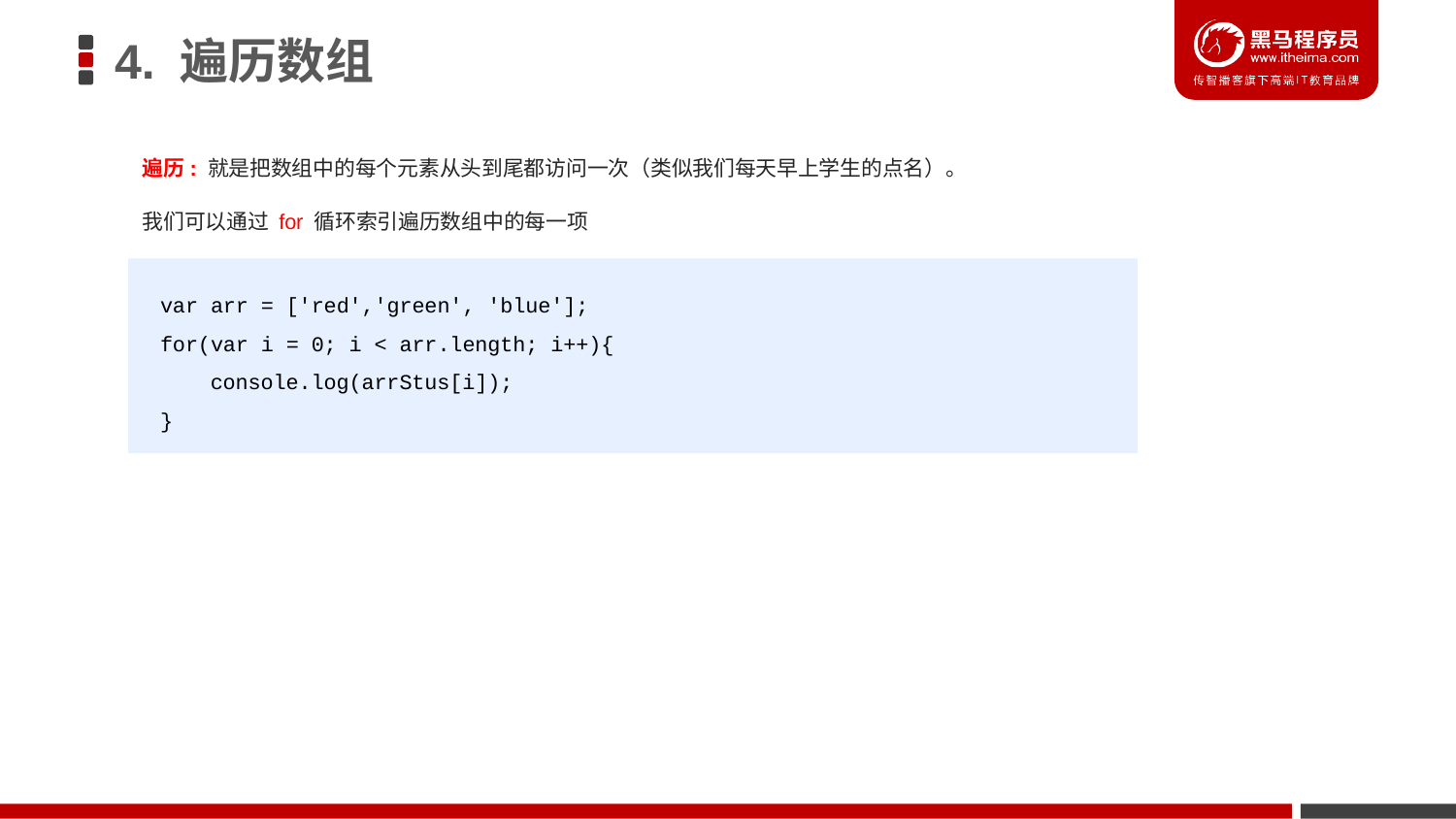

# 4. 遍历数组
遍历: 就是把数组中的每个元素从头到尾都访问一次（类似我们每天早上学生的点名）。
我们可以通过 for 循环索引遍历数组中的每一项
var arr = ['red','green', 'blue'];
for(var i = 0; i < arr.length; i++){
    console.log(arrStus[i]);
}